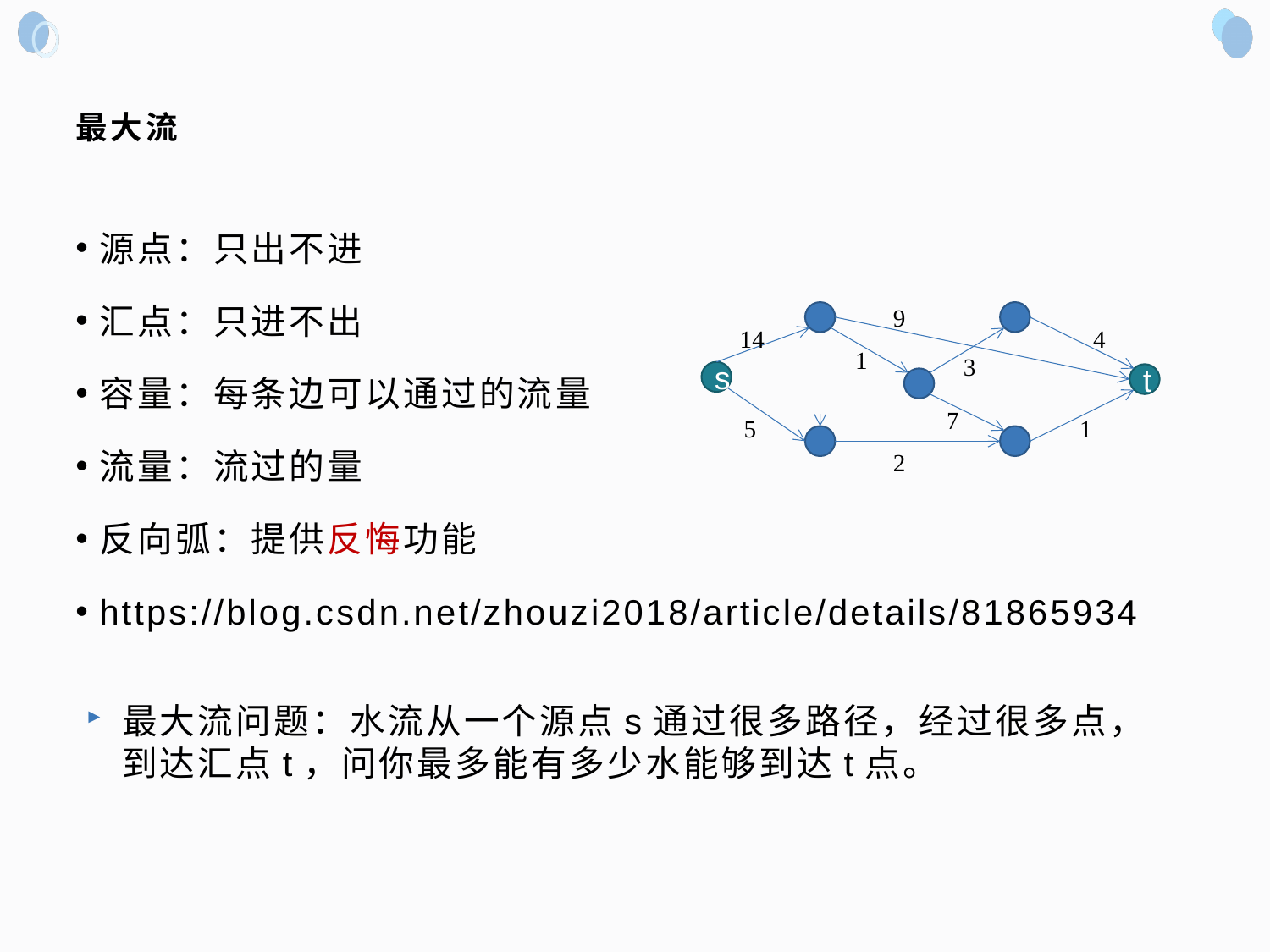

# 最大流
源点：只出不进
汇点：只进不出
容量：每条边可以通过的流量
流量：流过的量
反向弧：提供反悔功能
https://blog.csdn.net/zhouzi2018/article/details/81865934

9

14
4
1
3
s
t

7
5
1

2
最大流问题：水流从一个源点s通过很多路径，经过很多点，到达汇点t，问你最多能有多少水能够到达t点。